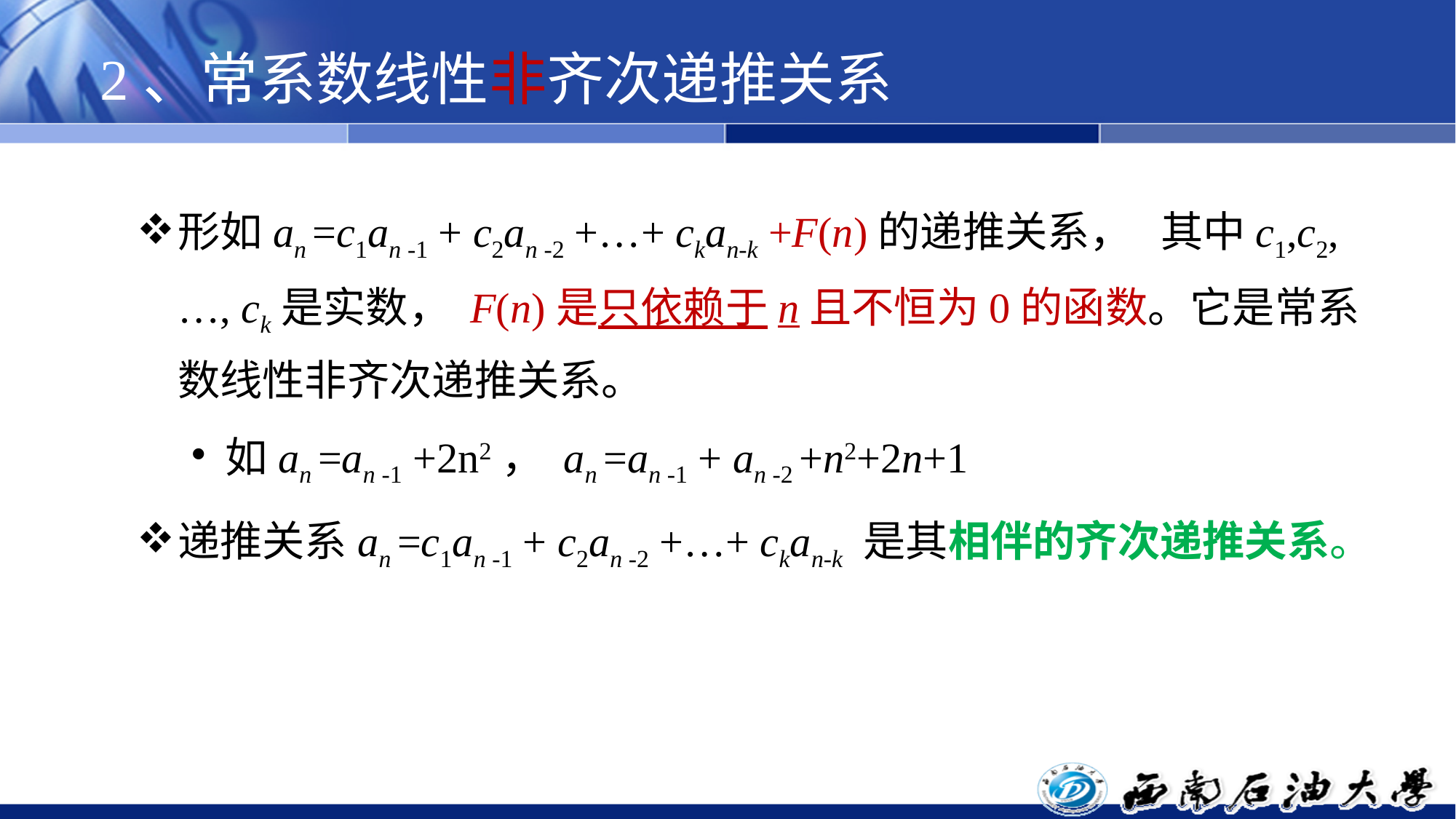

# 2、常系数线性非齐次递推关系
形如an =c1an -1 + c2an -2 +…+ ckan-k +F(n)的递推关系，   其中c1,c2, …, ck是实数， F(n)是只依赖于n且不恒为0的函数。它是常系数线性非齐次递推关系。
如an =an -1 +2n2， an =an -1 + an -2 +n2+2n+1
递推关系an =c1an -1 + c2an -2 +…+ ckan-k 是其相伴的齐次递推关系。